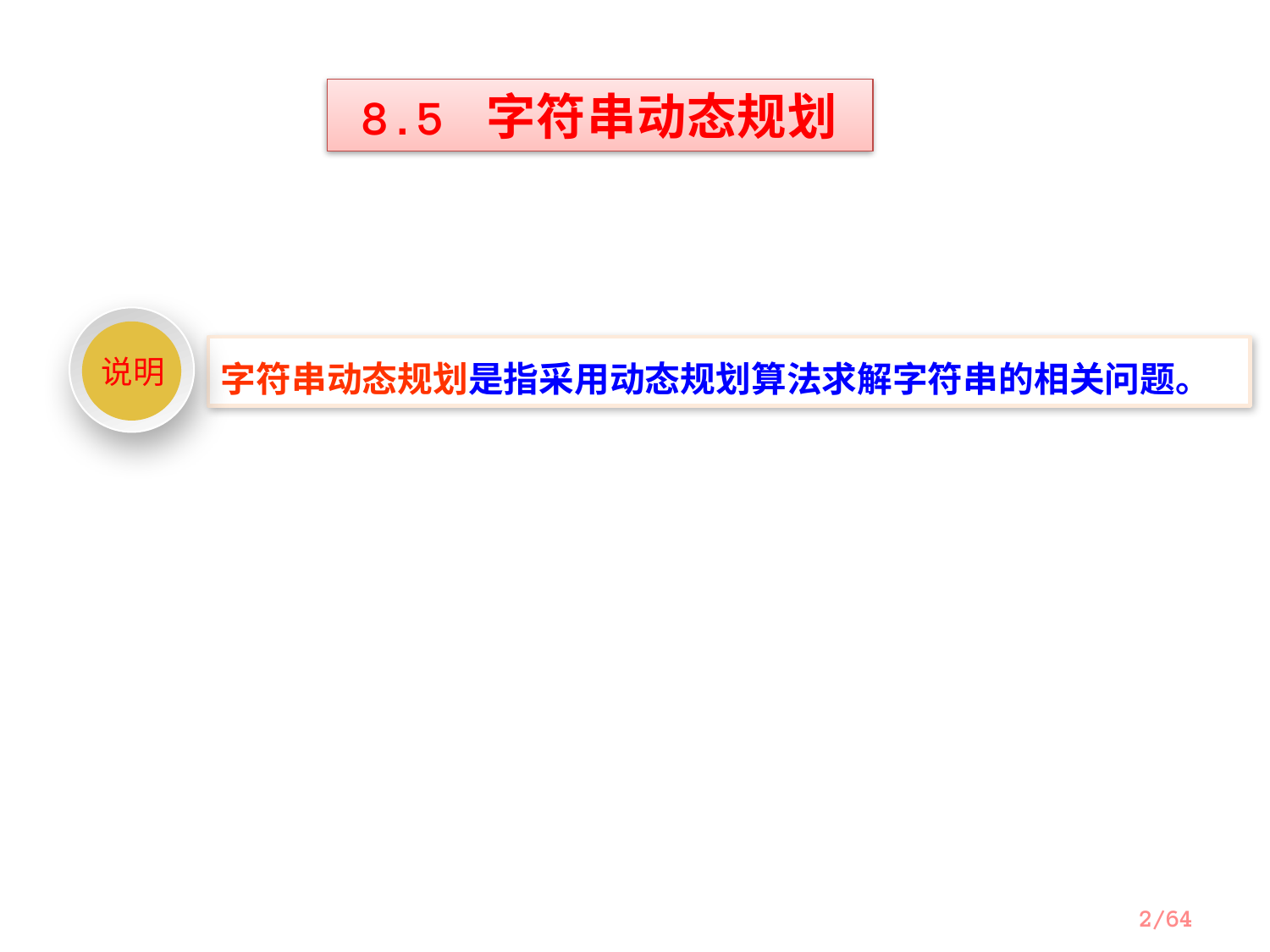

8.5 字符串动态规划

说明
字符串动态规划是指采用动态规划算法求解字符串的相关问题。
2/64